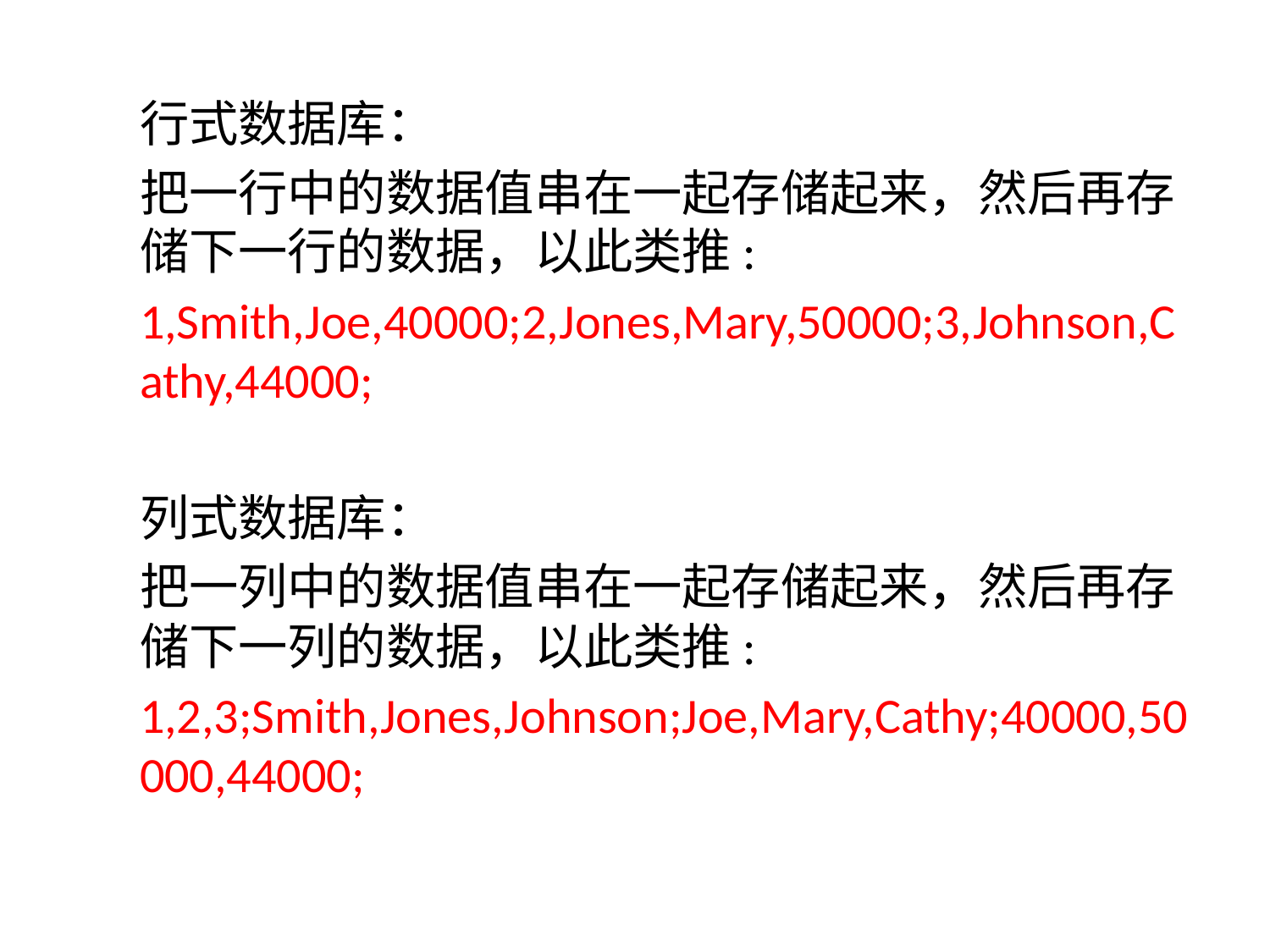

行式数据库：
把一行中的数据值串在一起存储起来，然后再存储下一行的数据，以此类推:
1,Smith,Joe,40000;2,Jones,Mary,50000;3,Johnson,Cathy,44000;

列式数据库：
把一列中的数据值串在一起存储起来，然后再存储下一列的数据，以此类推:
1,2,3;Smith,Jones,Johnson;Joe,Mary,Cathy;40000,50000,44000;